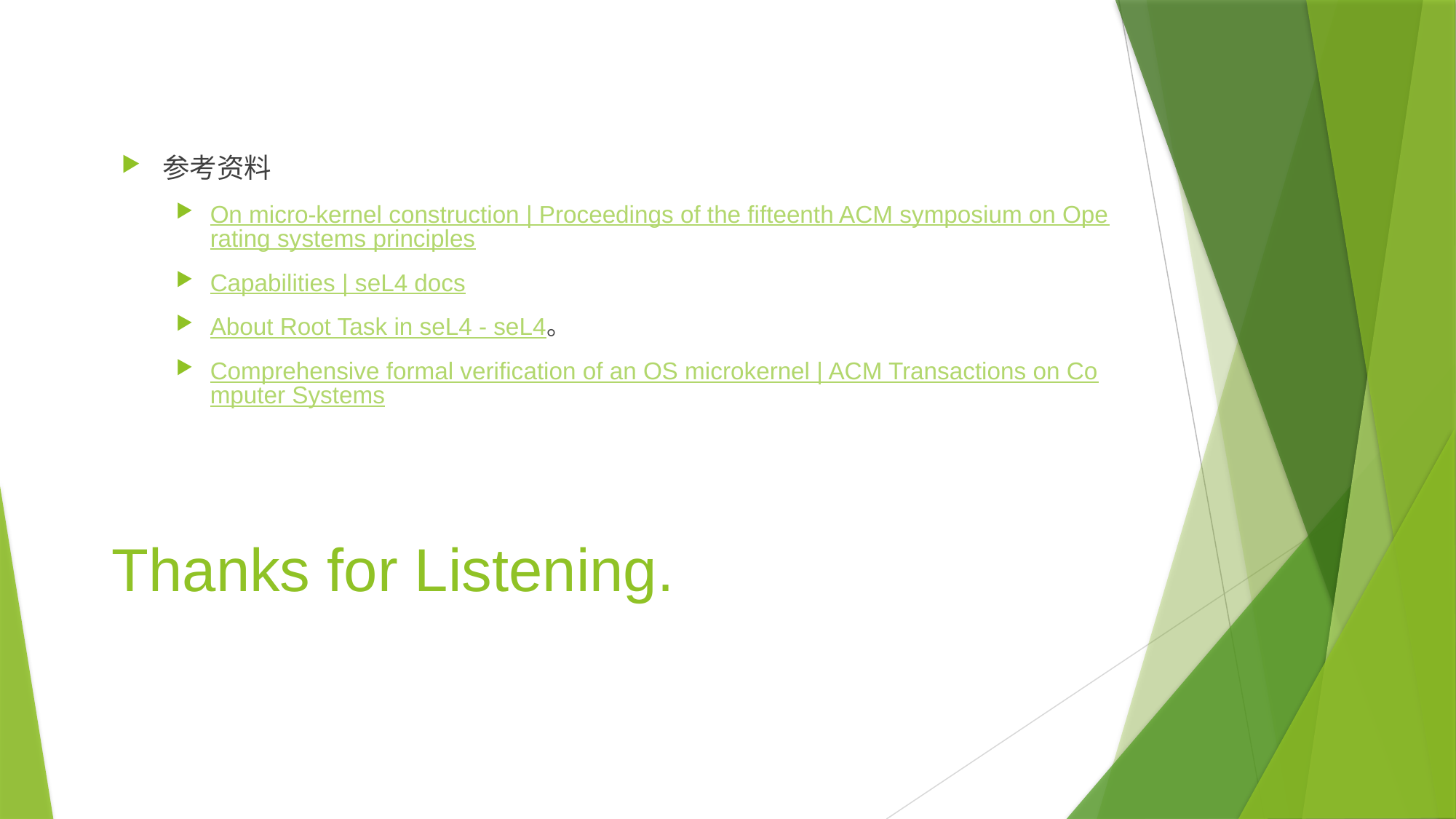

参考资料
On micro-kernel construction | Proceedings of the fifteenth ACM symposium on Operating systems principles
Capabilities | seL4 docs
About Root Task in seL4 - seL4。
Comprehensive formal verification of an OS microkernel | ACM Transactions on Computer Systems
# Thanks for Listening.